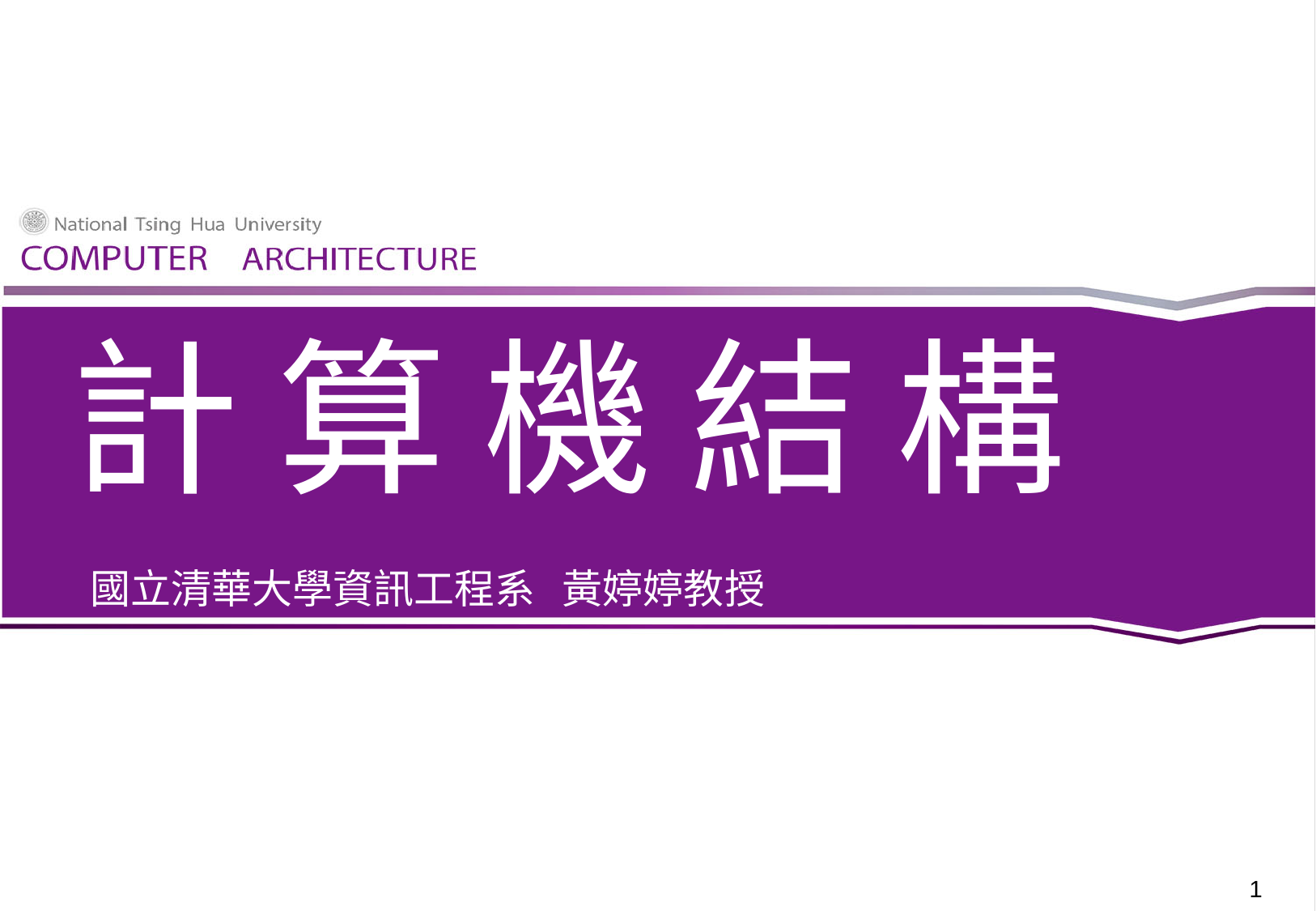

計 算 機 結 構
 國立清華大學資訊工程系   黃婷婷教授

1